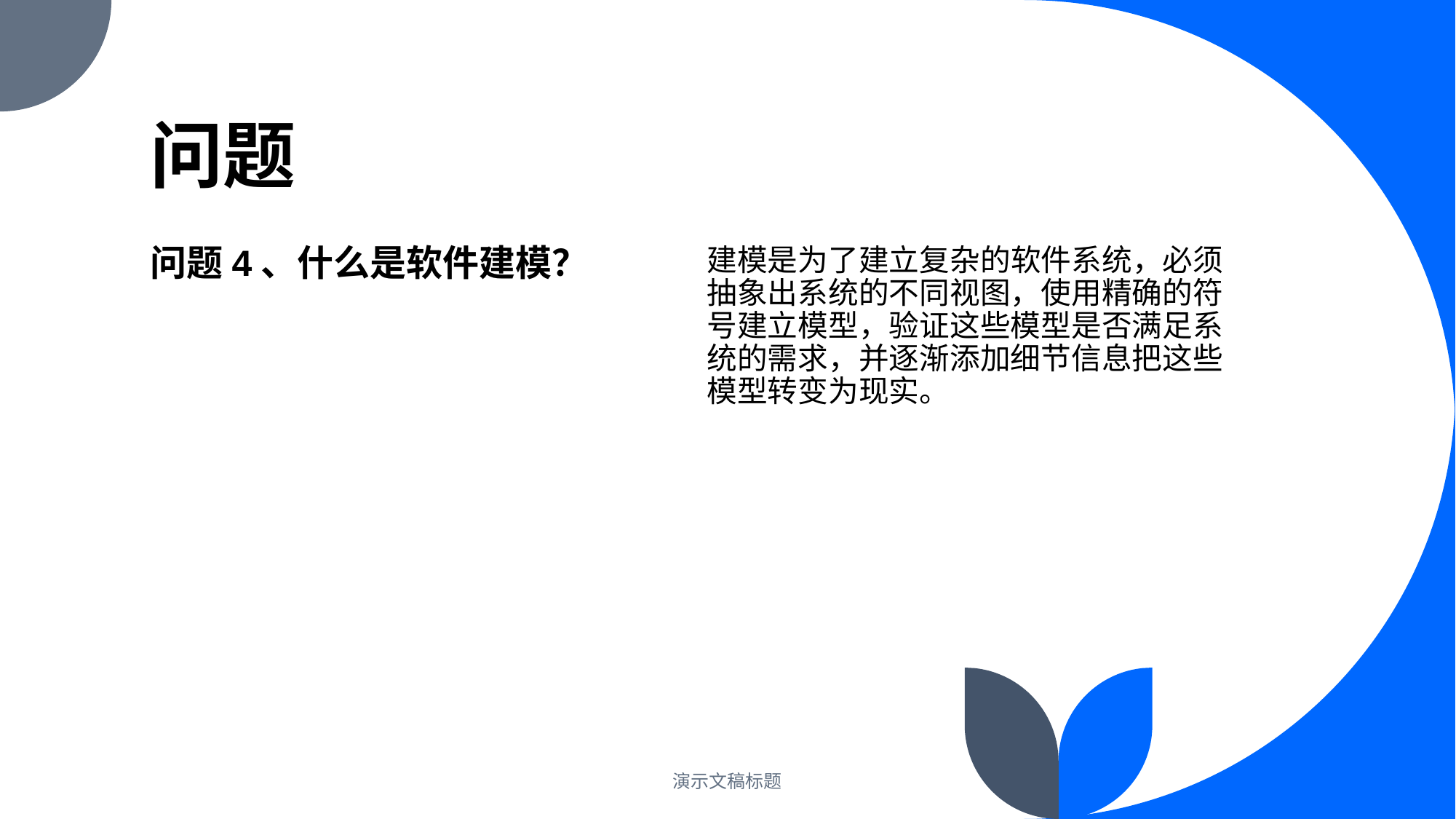

# 问题
问题4、什么是软件建模？
建模是为了建立复杂的软件系统，必须抽象出系统的不同视图，使用精确的符号建立模型，验证这些模型是否满足系统的需求，并逐渐添加细节信息把这些模型转变为现实。

演示文稿标题
34